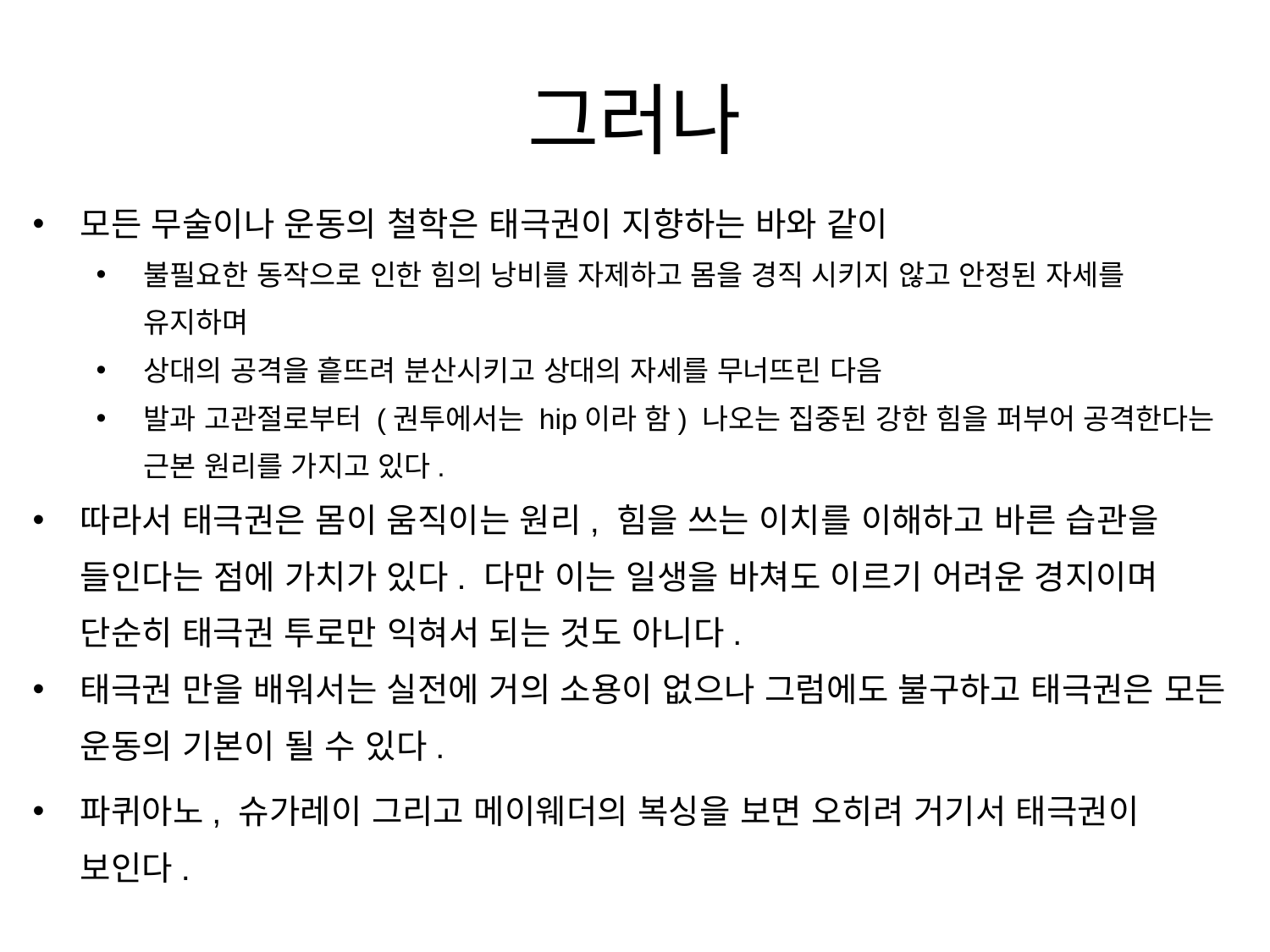

# 그러나
모든 무술이나 운동의 철학은 태극권이 지향하는 바와 같이
불필요한 동작으로 인한 힘의 낭비를 자제하고 몸을 경직 시키지 않고 안정된 자세를 유지하며
상대의 공격을 흩뜨려 분산시키고 상대의 자세를 무너뜨린 다음
발과 고관절로부터 (권투에서는 hip이라 함) 나오는 집중된 강한 힘을 퍼부어 공격한다는 근본 원리를 가지고 있다.
따라서 태극권은 몸이 움직이는 원리, 힘을 쓰는 이치를 이해하고 바른 습관을 들인다는 점에 가치가 있다. 다만 이는 일생을 바쳐도 이르기 어려운 경지이며 단순히 태극권 투로만 익혀서 되는 것도 아니다.
태극권 만을 배워서는 실전에 거의 소용이 없으나 그럼에도 불구하고 태극권은 모든 운동의 기본이 될 수 있다.
파퀴아노, 슈가레이 그리고 메이웨더의 복싱을 보면 오히려 거기서 태극권이 보인다.